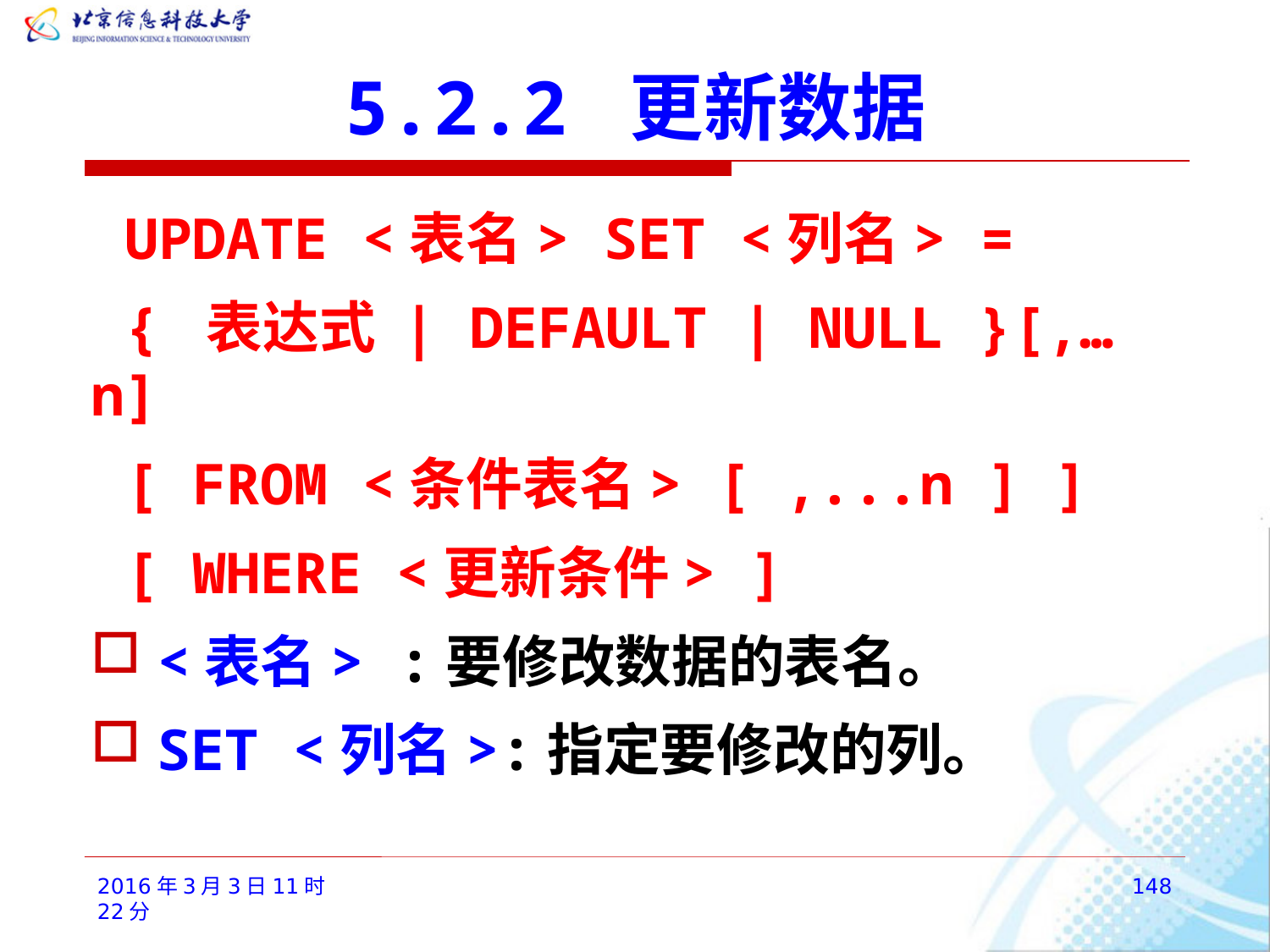

# 5.2.2 更新数据
 UPDATE <表名> SET <列名> =
 { 表达式 | DEFAULT | NULL }[,… n]
 [ FROM <条件表名> [ ,...n ] ]
 [ WHERE <更新条件> ]
<表名> :要修改数据的表名。
SET <列名>:指定要修改的列。
2016年3月3日11时22分
148